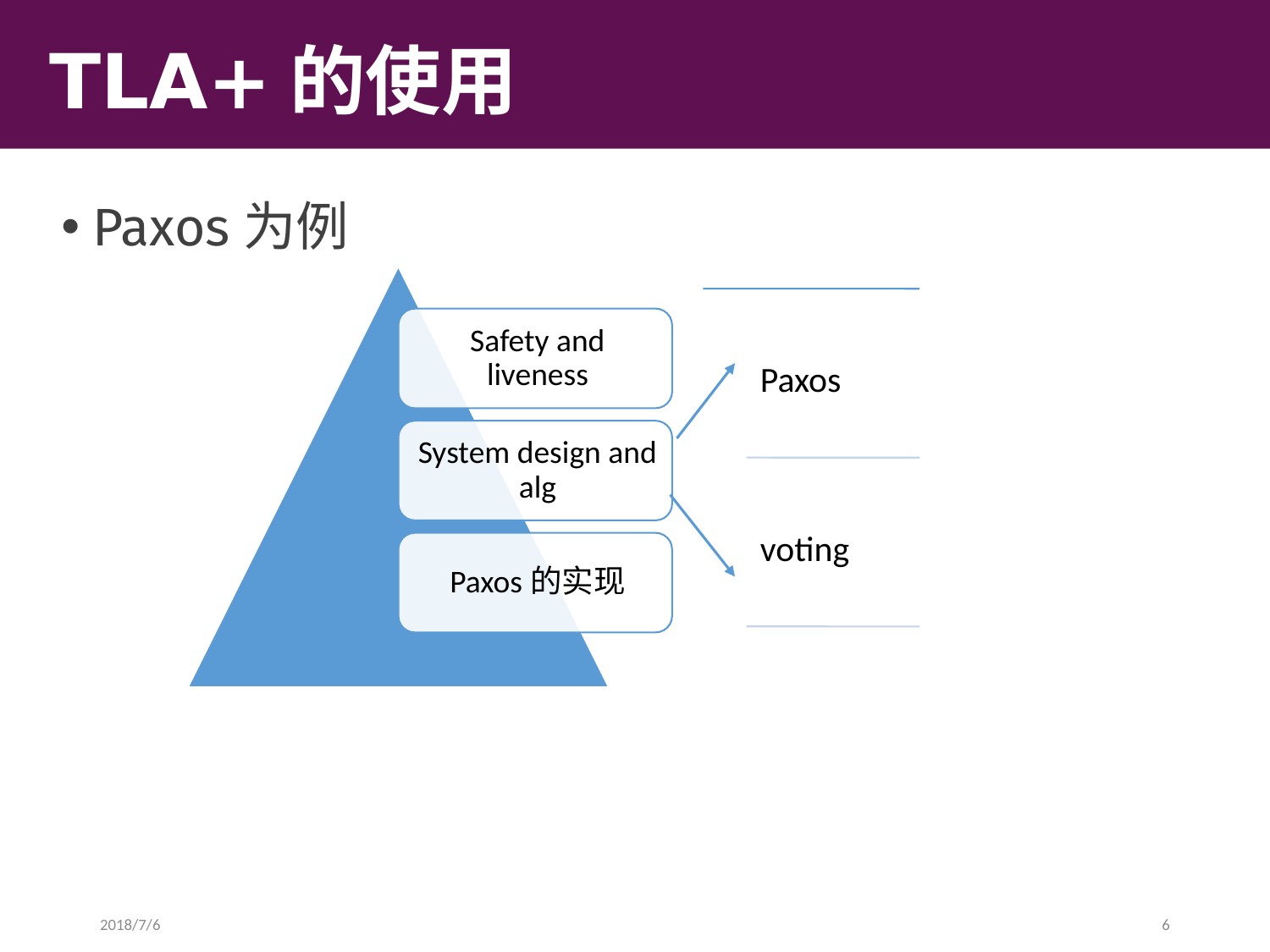

# TLA+的使用
Paxos为例

Safety and liveness
System design and alg
Paxos的实现

Paxos

voting
2018/7/6

6